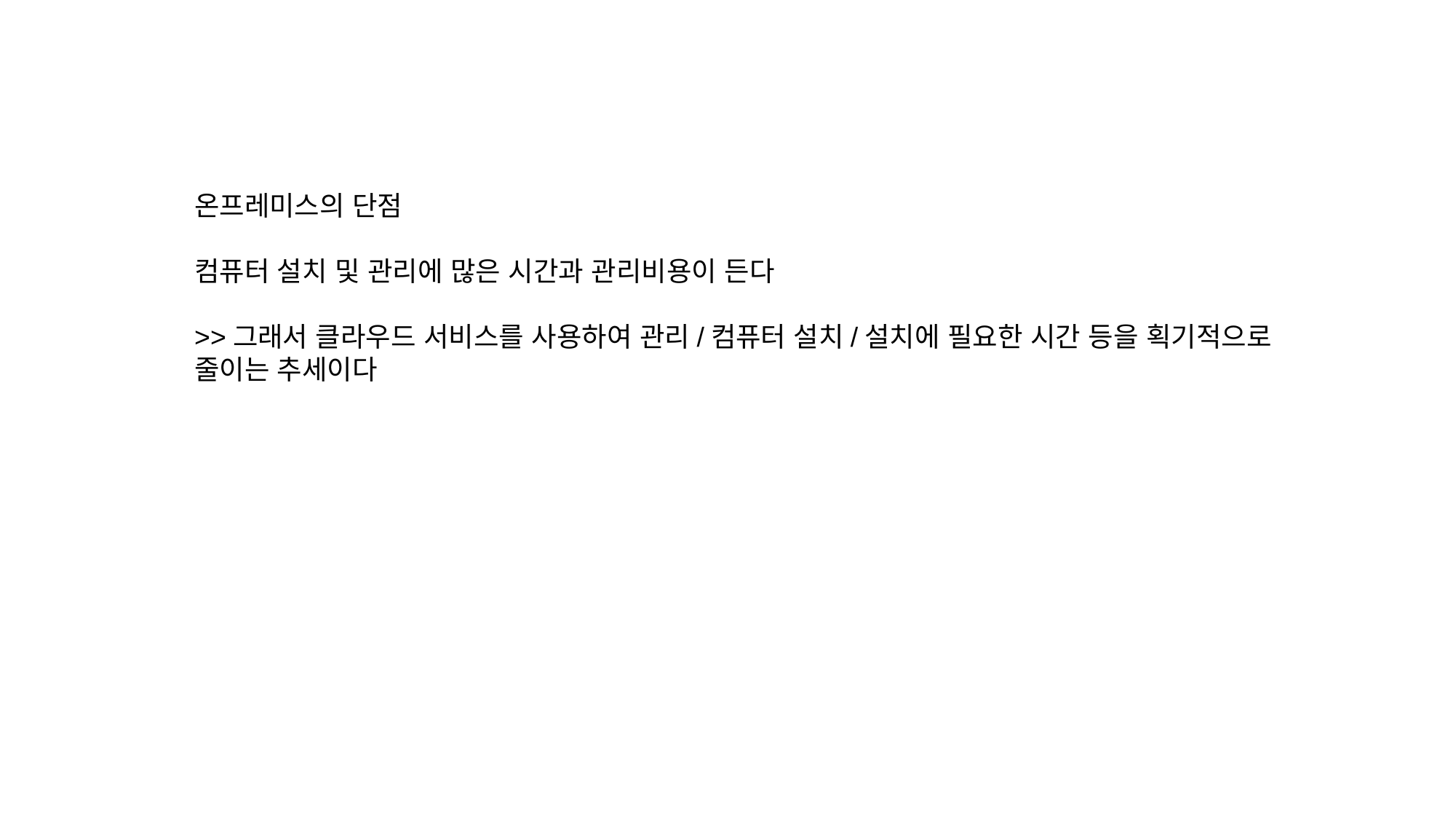

온프레미스의 단점

컴퓨터 설치 및 관리에 많은 시간과 관리비용이 든다

>>그래서 클라우드 서비스를 사용하여 관리/컴퓨터 설치/설치에 필요한 시간 등을 획기적으로
줄이는 추세이다